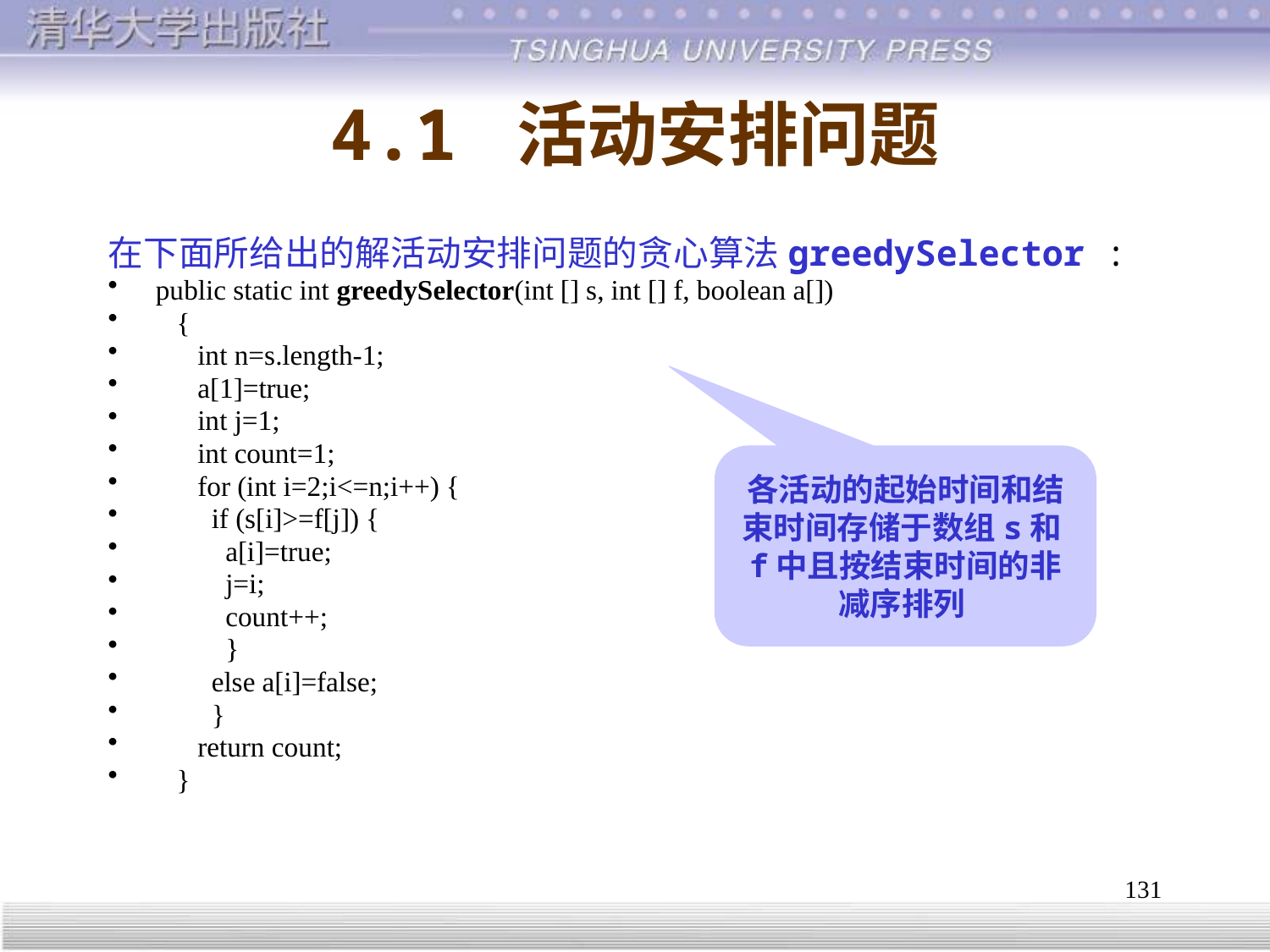

# 4.1 活动安排问题
在下面所给出的解活动安排问题的贪心算法greedySelector :
public static int greedySelector(int [] s, int [] f, boolean a[])
   {
      int n=s.length-1;
      a[1]=true;
      int j=1;
      int count=1;
      for (int i=2;i<=n;i++) {
        if (s[i]>=f[j]) {
          a[i]=true;
          j=i;
          count++;
          }
        else a[i]=false;
        }
      return count;
   }
各活动的起始时间和结束时间存储于数组s和f中且按结束时间的非减序排列
131